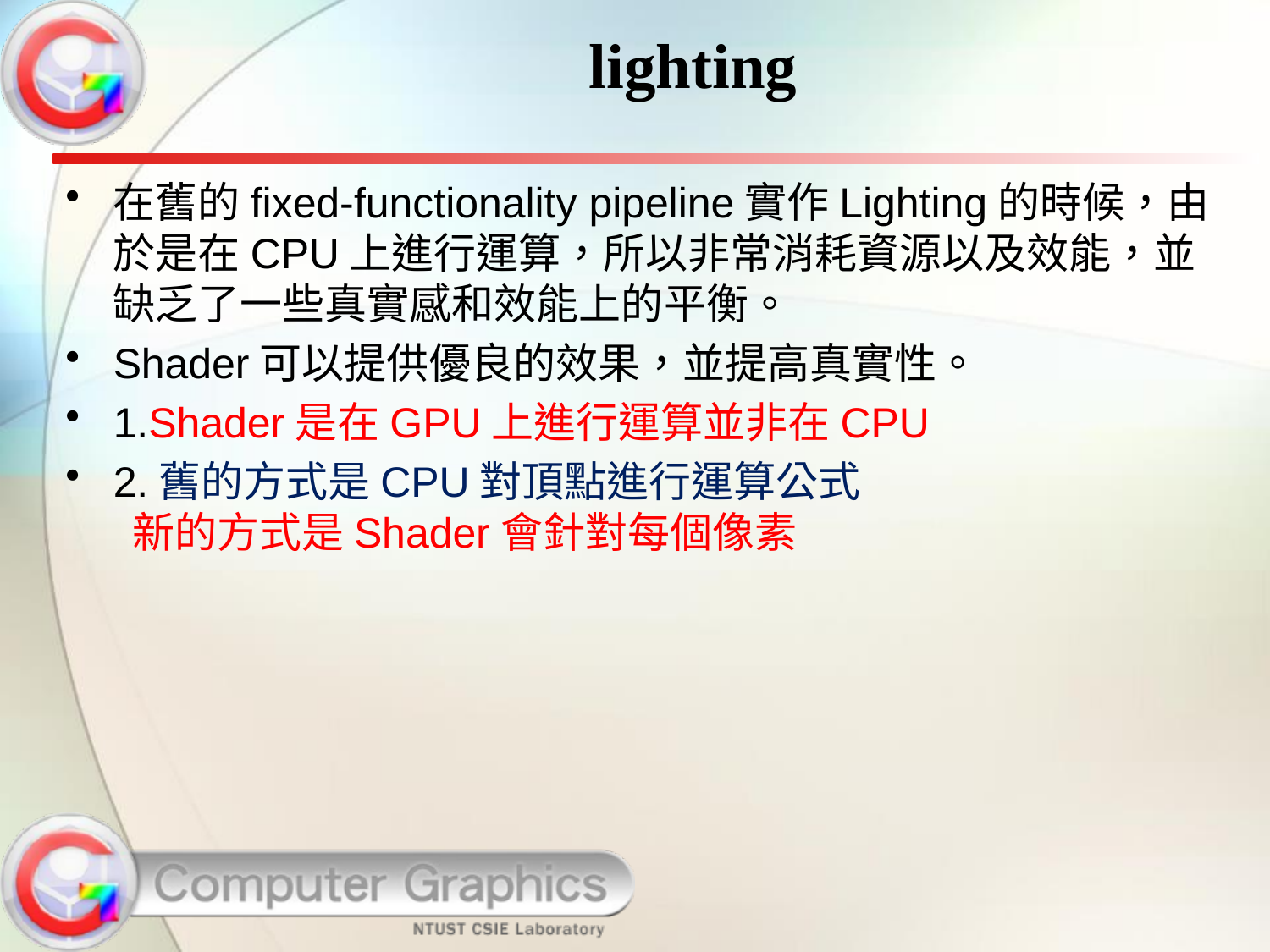

# lighting
在舊的fixed-functionality pipeline實作Lighting的時候，由於是在CPU上進行運算，所以非常消耗資源以及效能，並缺乏了一些真實感和效能上的平衡。
Shader可以提供優良的效果，並提高真實性。
1.Shader是在GPU上進行運算並非在CPU
2.舊的方式是CPU對頂點進行運算公式
  新的方式是Shader會針對每個像素